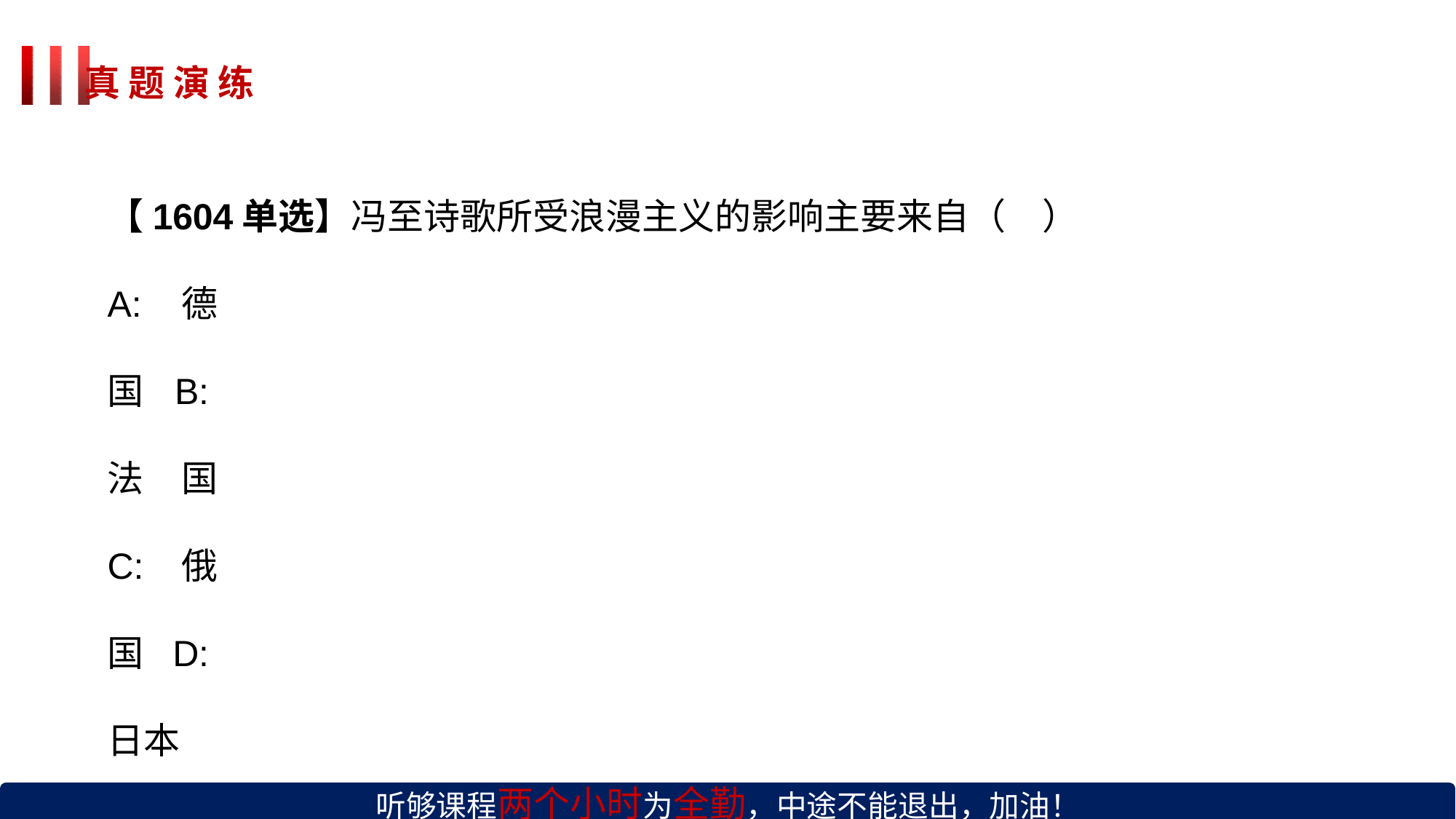

# 真 题 演 练
【1604单选】冯至诗歌所受浪漫主义的影响主要来自（	）
A:德国 B:法国 C:俄国 D:日本

听够课程两个小时为全勤，中途不能退出，加油！